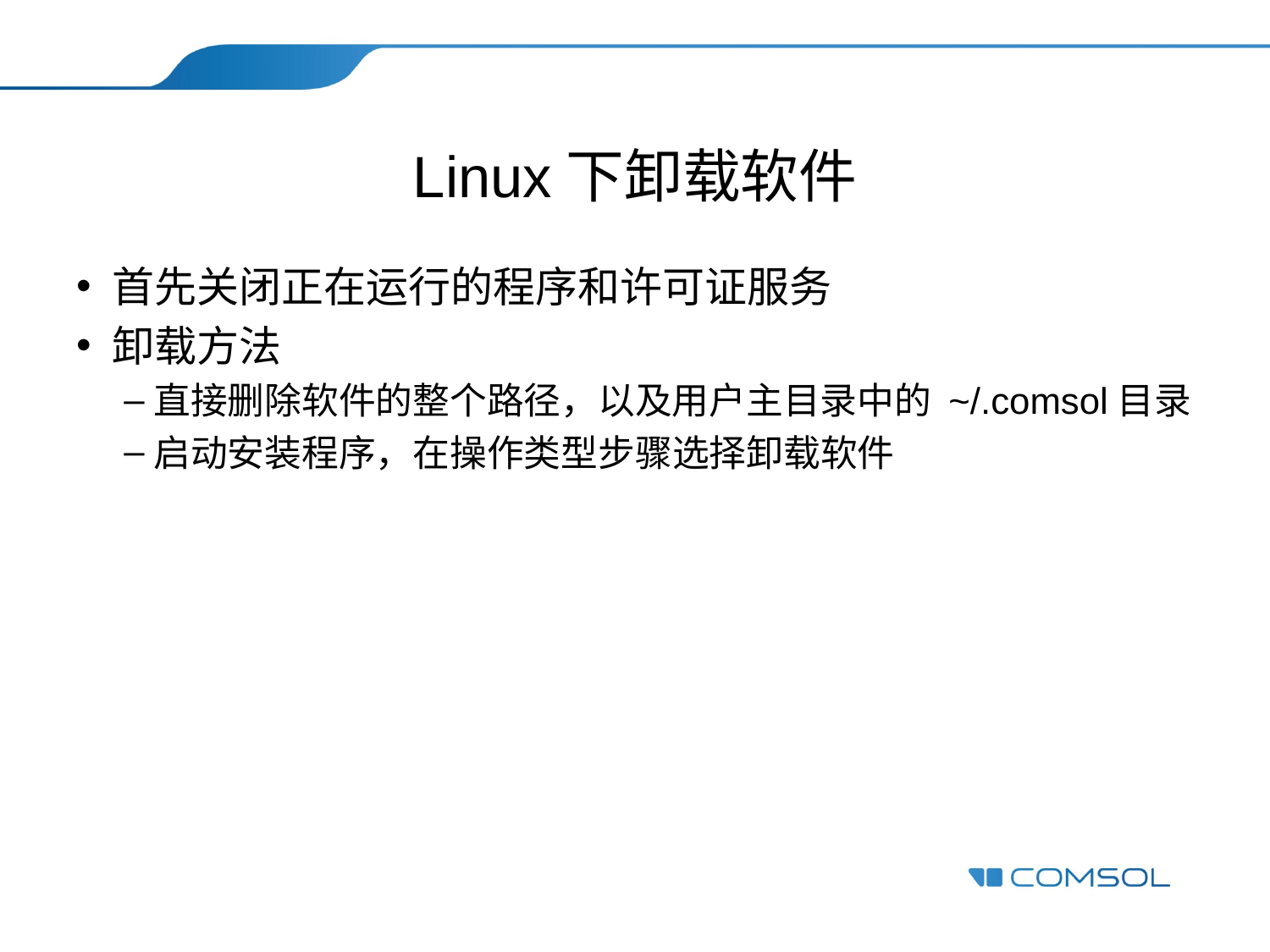

# Linux下卸载软件
首先关闭正在运行的程序和许可证服务
卸载方法
直接删除软件的整个路径，以及用户主目录中的 ~/.comsol目录
启动安装程序，在操作类型步骤选择卸载软件